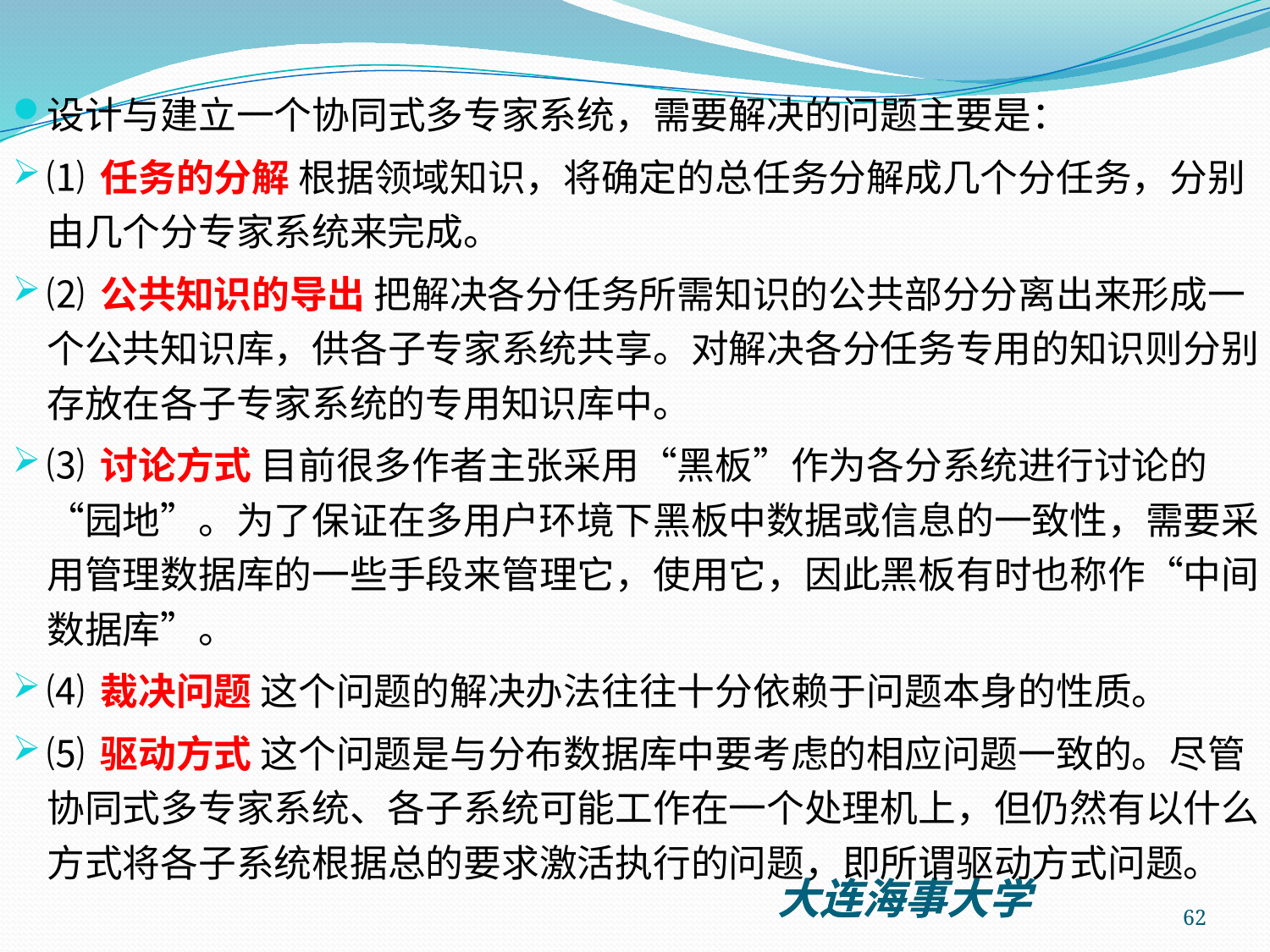

设计与建立一个协同式多专家系统，需要解决的问题主要是：
⑴ 任务的分解 根据领域知识，将确定的总任务分解成几个分任务，分别由几个分专家系统来完成。
⑵ 公共知识的导出 把解决各分任务所需知识的公共部分分离出来形成一个公共知识库，供各子专家系统共享。对解决各分任务专用的知识则分别存放在各子专家系统的专用知识库中。
⑶ 讨论方式 目前很多作者主张采用“黑板”作为各分系统进行讨论的“园地”。为了保证在多用户环境下黑板中数据或信息的一致性，需要采用管理数据库的一些手段来管理它，使用它，因此黑板有时也称作“中间数据库”。
⑷ 裁决问题 这个问题的解决办法往往十分依赖于问题本身的性质。
⑸ 驱动方式 这个问题是与分布数据库中要考虑的相应问题一致的。尽管协同式多专家系统、各子系统可能工作在一个处理机上，但仍然有以什么方式将各子系统根据总的要求激活执行的问题，即所谓驱动方式问题。

62